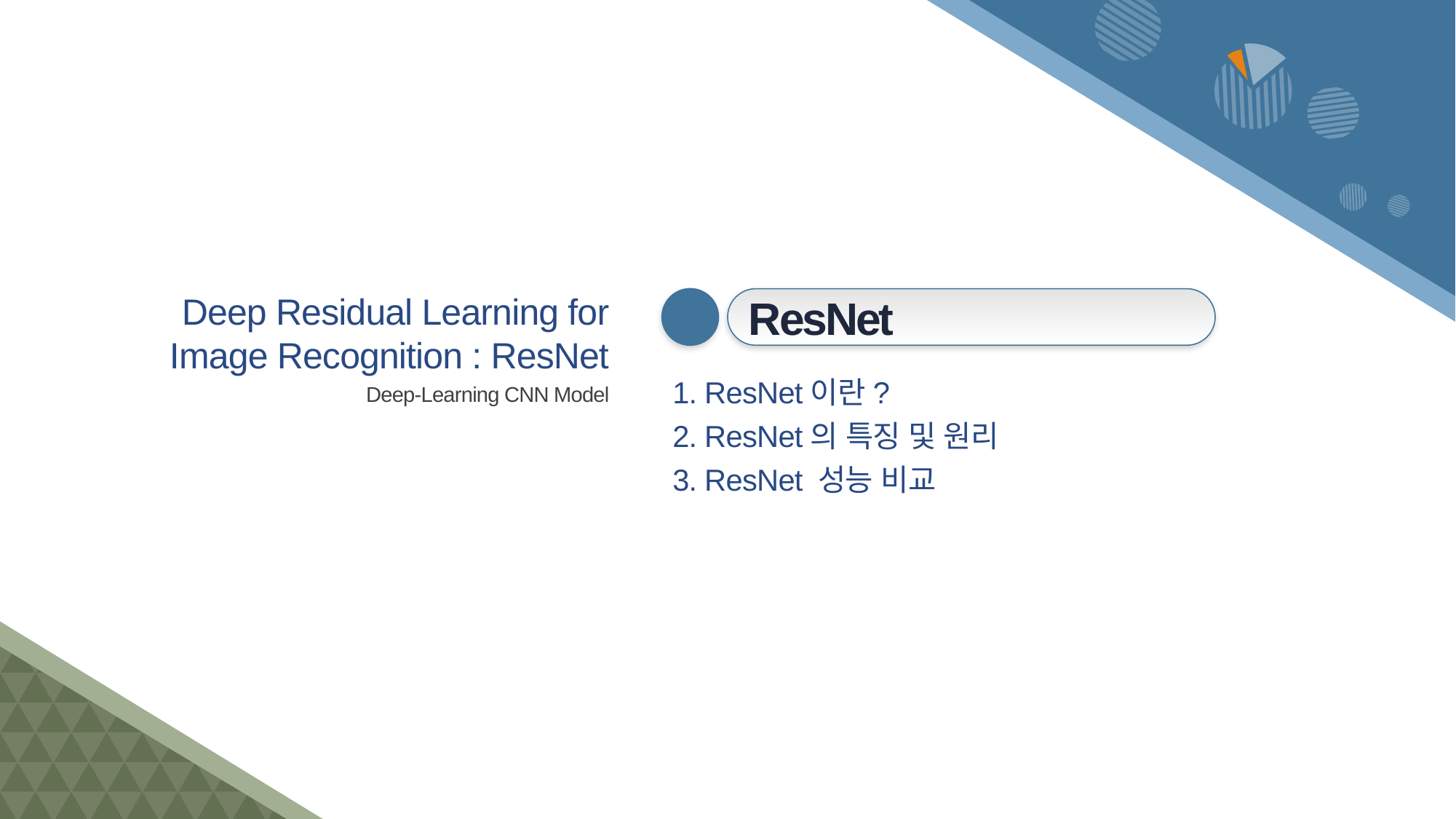

Deep Residual Learning for
Image Recognition : ResNet
Deep-Learning CNN Model
II
ResNet

1. ResNet이란?
2. ResNet의 특징 및 원리
3. ResNet 성능 비교